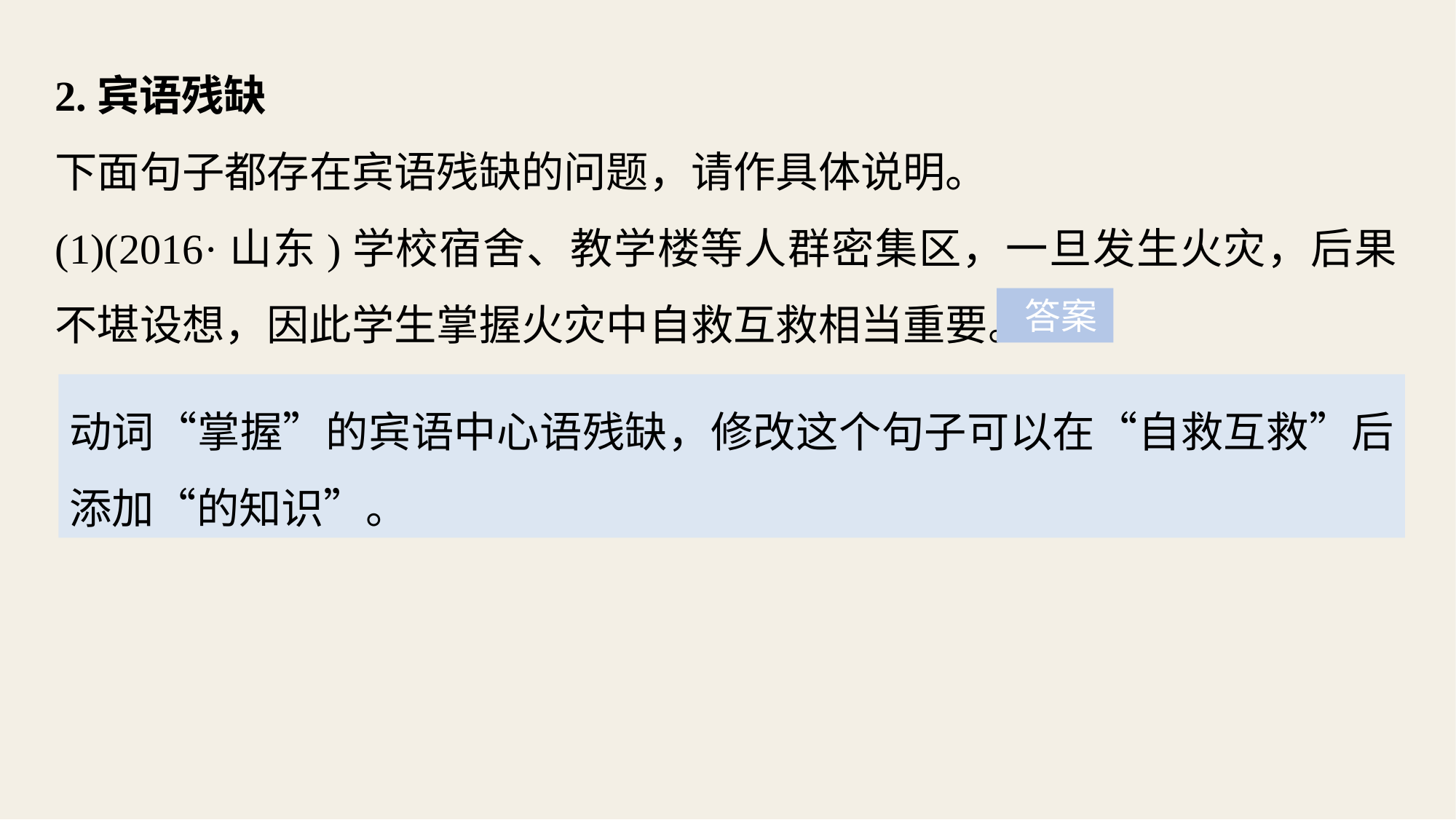

2.宾语残缺
下面句子都存在宾语残缺的问题，请作具体说明。
(1)(2016·山东)学校宿舍、教学楼等人群密集区，一旦发生火灾，后果不堪设想，因此学生掌握火灾中自救互救相当重要。
 答案
动词“掌握”的宾语中心语残缺，修改这个句子可以在“自救互救”后添加“的知识”。